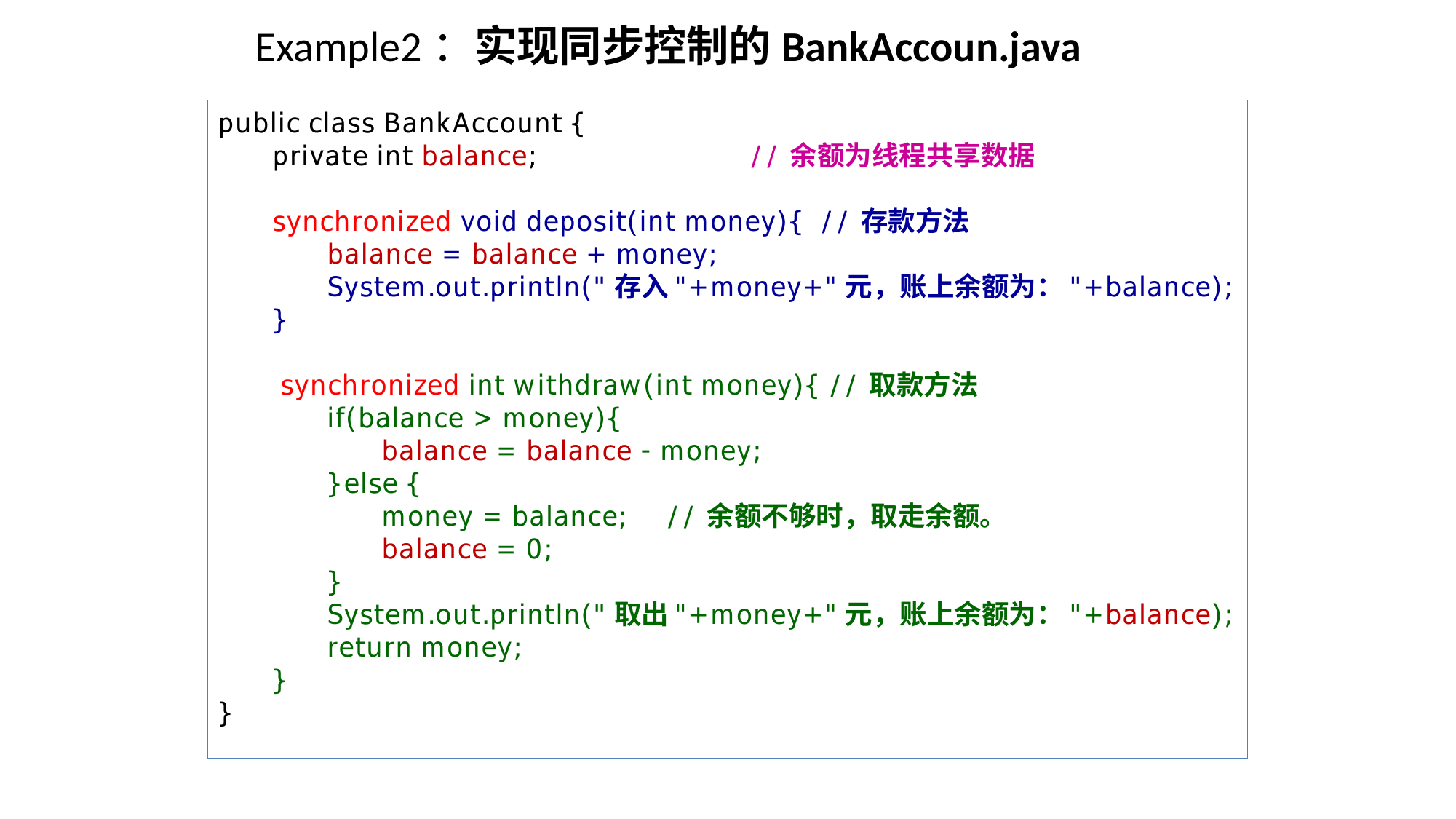

# Example2：实现同步控制的BankAccoun.java
public class BankAccount {
private int balance;		 //余额为线程共享数据

synchronized void deposit(int money){  //存款方法
balance = balance + money;
System.out.println("存入"+money+"元，账上余额为："+balance);
}

 synchronized int withdraw(int money){ //取款方法
if(balance > money){
balance = balance - money;
}else {
money = balance;     //余额不够时，取走余额。
balance = 0;
}
System.out.println("取出"+money+"元，账上余额为："+balance);
return money;
}
}
70